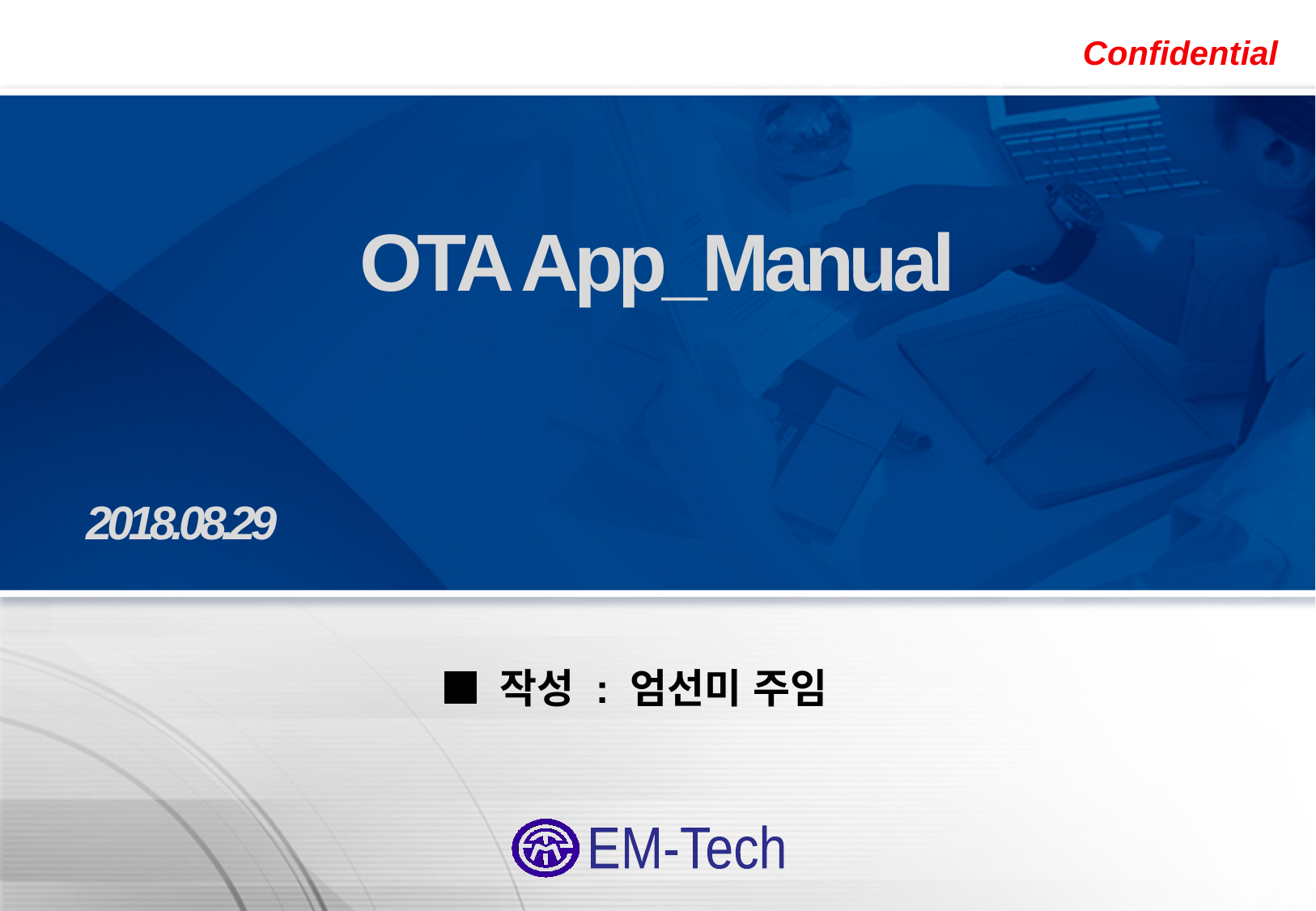

Confidential
OTA App_Manual
2018.08.29
■ 작성 : 엄선미 주임

EM-Tech